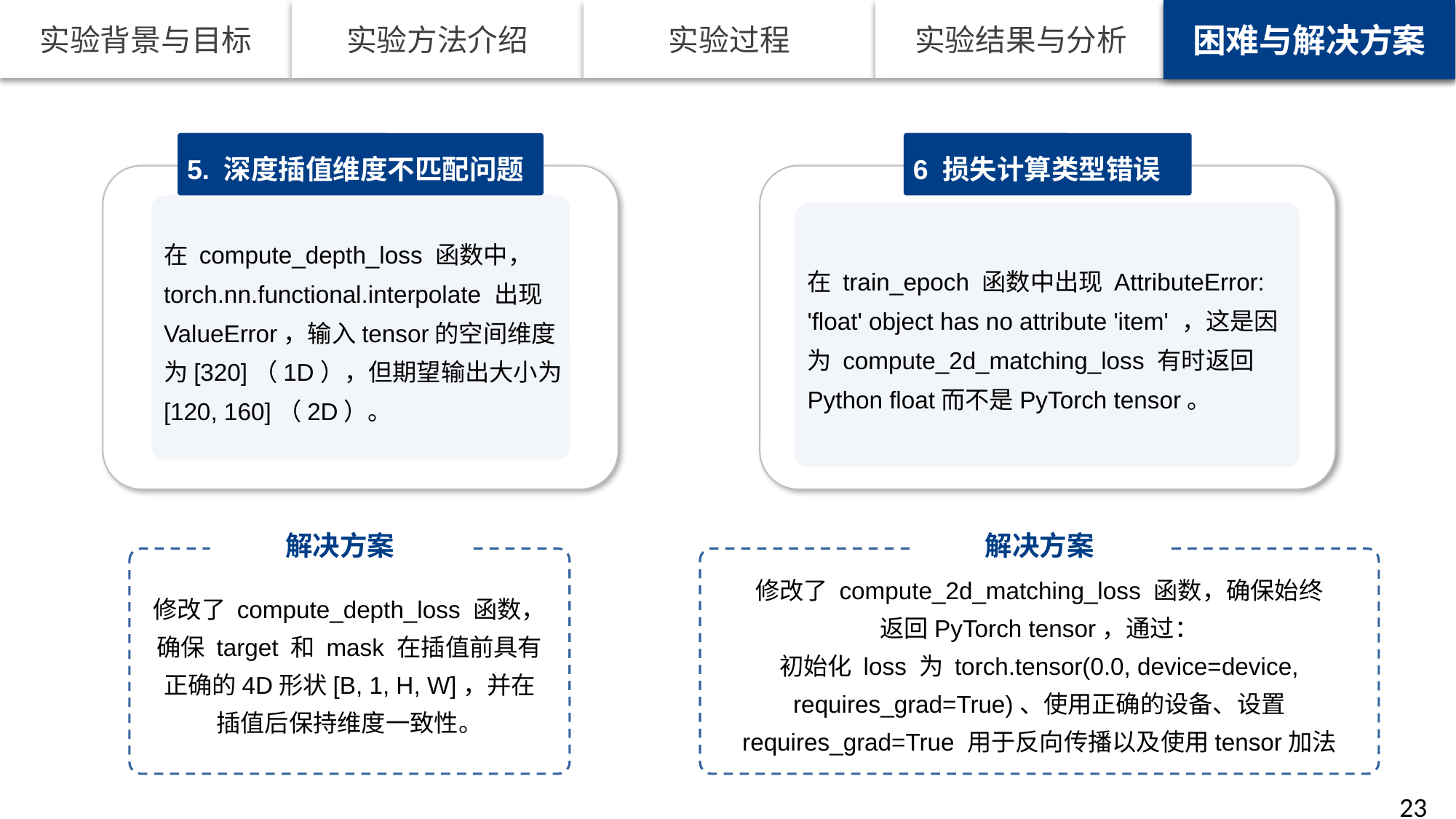

困难与解决方案
5. 深度插值维度不匹配问题
6 损失计算类型错误

在 compute_depth_loss 函数中， torch.nn.functional.interpolate 出现ValueError，输入tensor的空间维度为[320]（1D），但期望输出大小为[120, 160]（2D）。
在 train_epoch 函数中出现 AttributeError: 'float' object has no attribute 'item' ，这是因为 compute_2d_matching_loss 有时返回Python float而不是PyTorch tensor。
解决方案
解决方案
修改了 compute_depth_loss 函数，确保 target 和 mask 在插值前具有
正确的4D形状[B, 1, H, W]，并在
插值后保持维度一致性。
修改了 compute_2d_matching_loss 函数，确保始终
返回PyTorch tensor，通过：
初始化 loss 为 torch.tensor(0.0, device=device, requires_grad=True)、使用正确的设备、设置 requires_grad=True 用于反向传播以及使用tensor加法
23